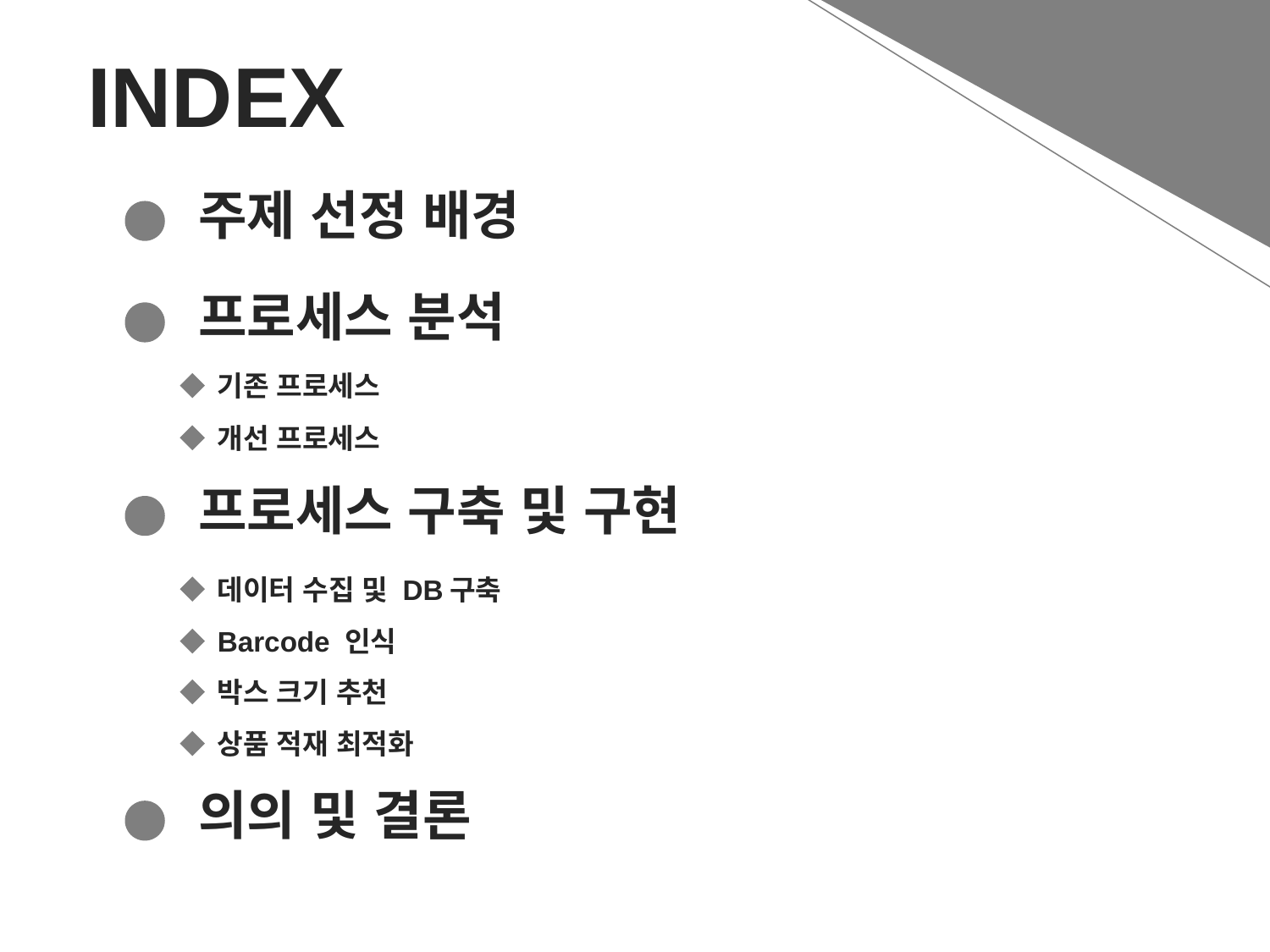

INDEX
주제 선정 배경

프로세스 분석

기존 프로세스

개선 프로세스

프로세스 구축 및 구현

데이터 수집 및 DB구축

Barcode 인식

박스 크기 추천

상품 적재 최적화

의의 및 결론